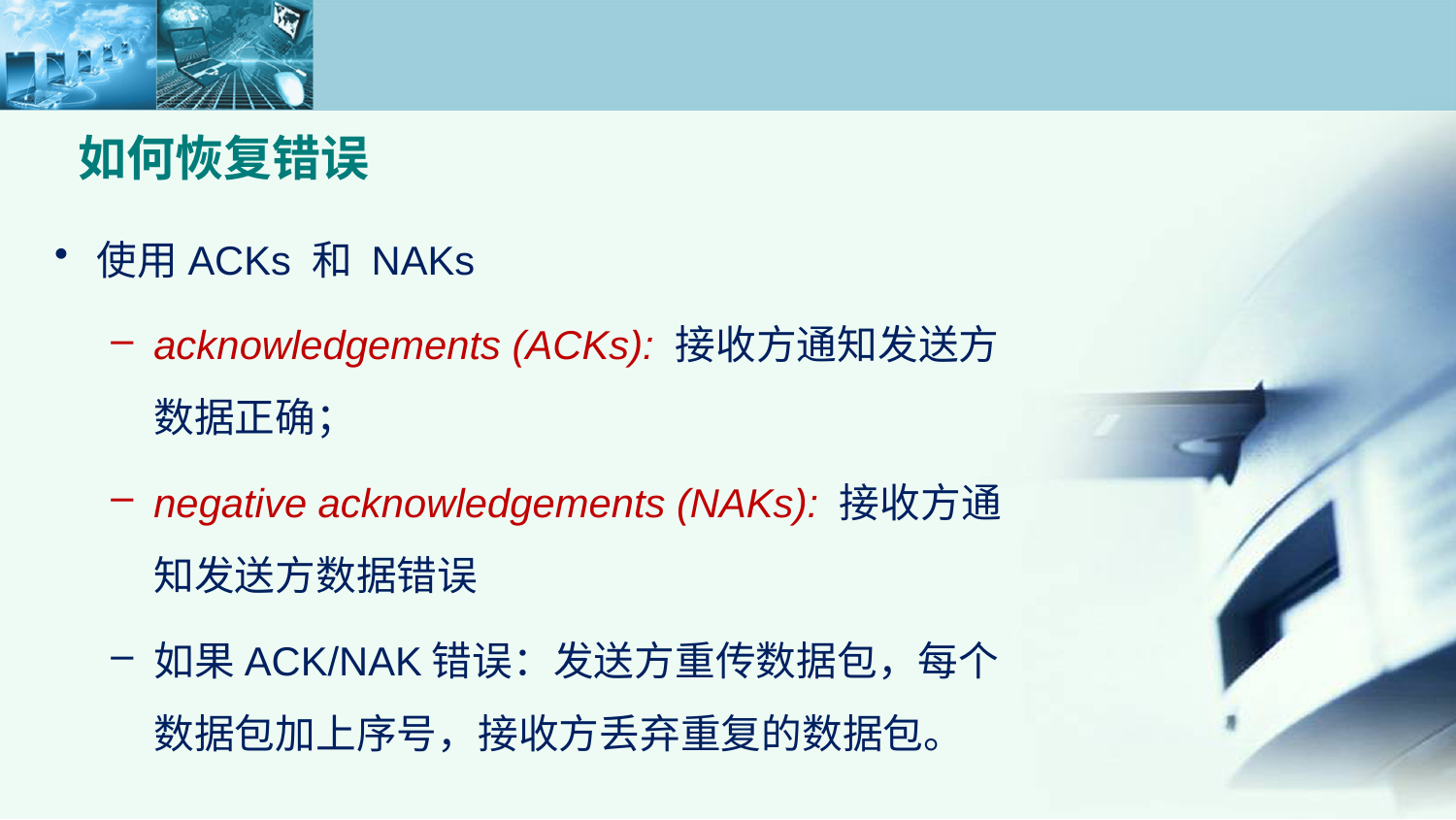

# 如何恢复错误
使用ACKs 和 NAKs
acknowledgements (ACKs): 接收方通知发送方数据正确；
negative acknowledgements (NAKs): 接收方通知发送方数据错误
如果ACK/NAK错误：发送方重传数据包，每个数据包加上序号，接收方丢弃重复的数据包。